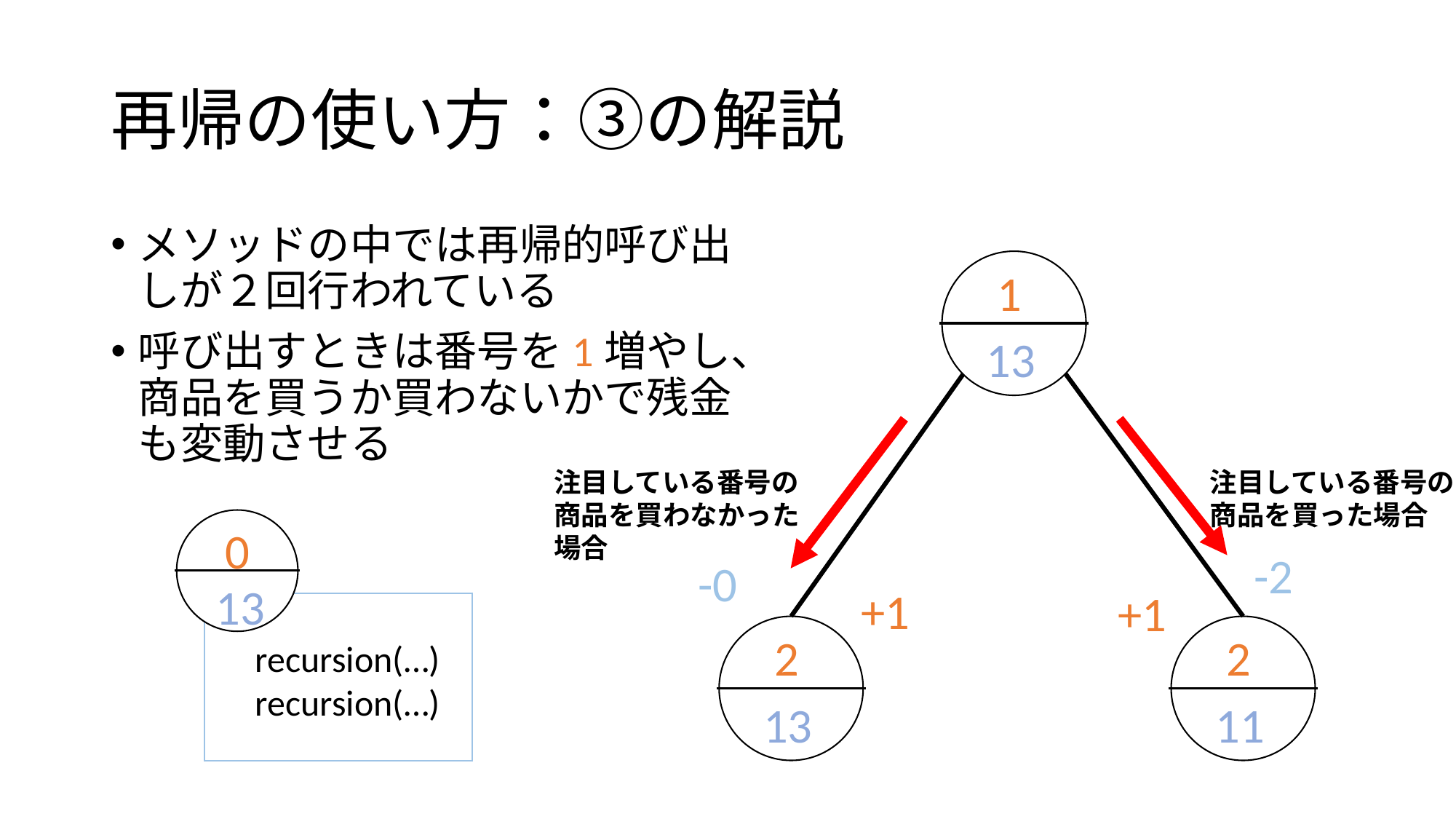

# 再帰の使い方：③の解説
メソッドの中では再帰的呼び出しが２回行われている
呼び出すときは番号を1増やし、商品を買うか買わないかで残金も変動させる

1
13

2
13

2
11
注目している番号の商品を買った場合
注目している番号の商品を買わなかった場合

0
13

recursion(…)
recursion(…)
-2
-0
+1
+1